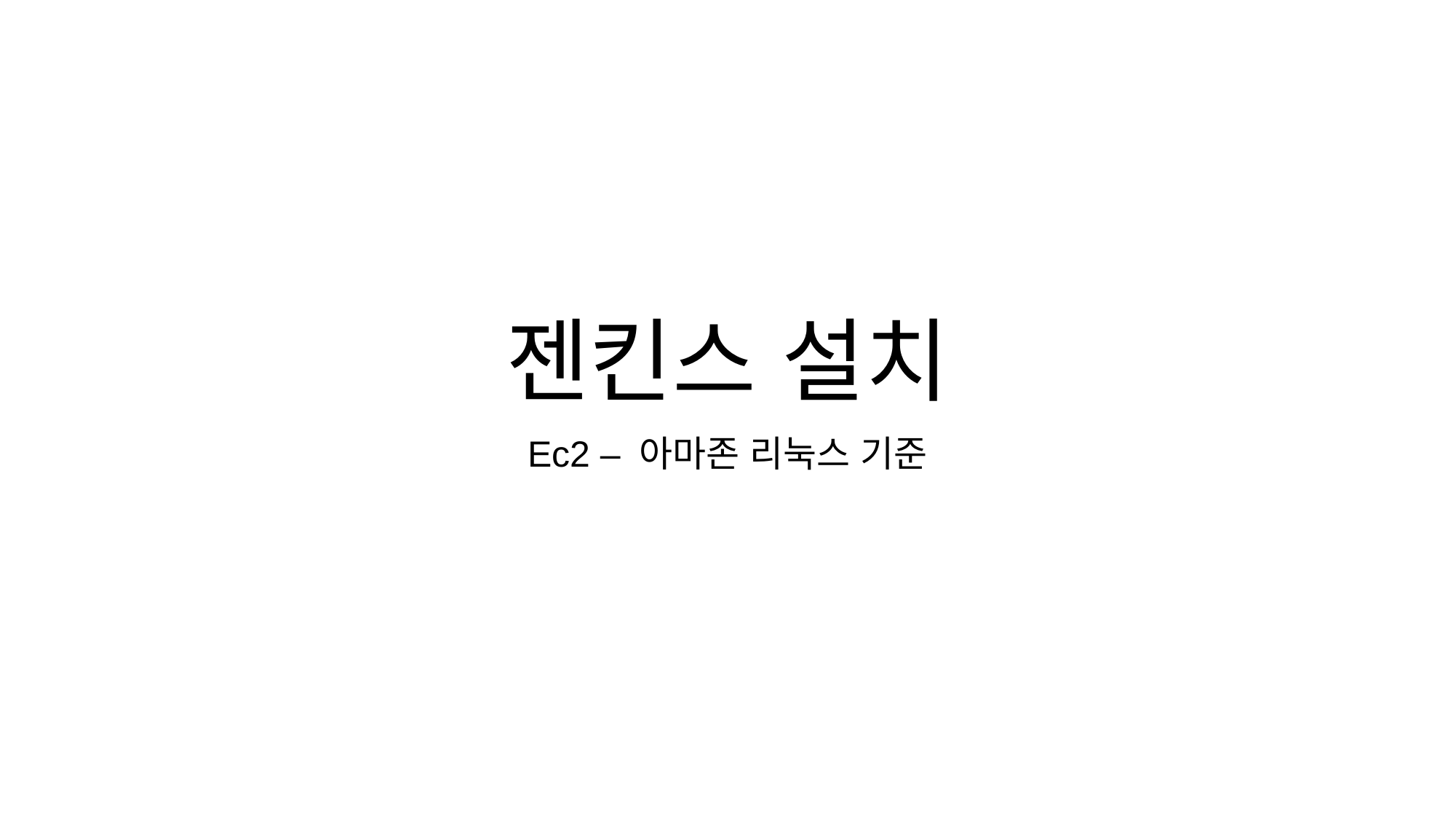

# 젠킨스 설치
Ec2 – 아마존 리눅스 기준